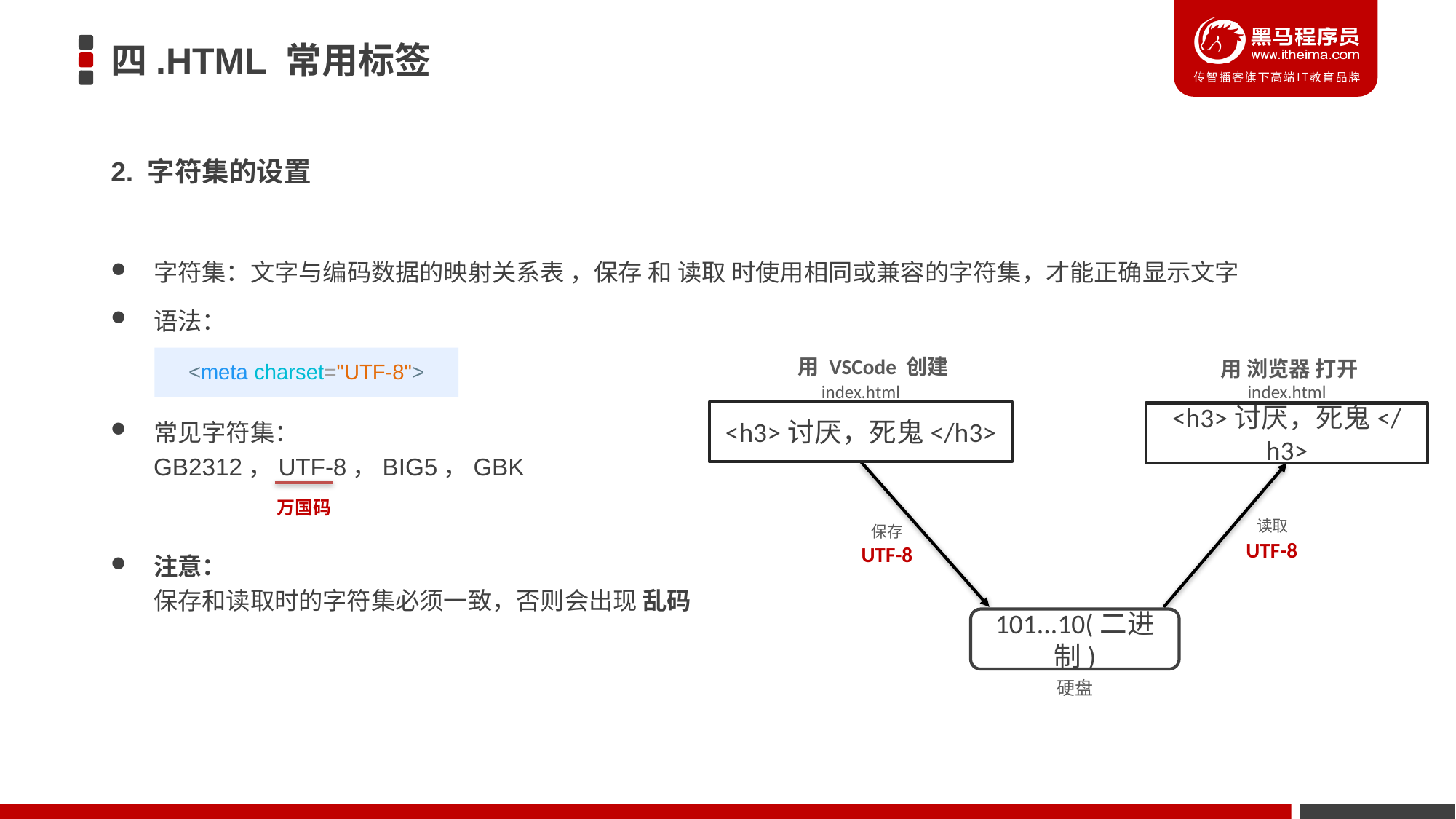

# 四.HTML 常用标签
2. 字符集的设置
字符集：文字与编码数据的映射关系表 ，保存 和 读取 时使用相同或兼容的字符集，才能正确显示文字
语法：
用 VSCode 创建
index.html
<h3>讨厌，死鬼</h3>
用 浏览器 打开
index.html
<h3>讨厌，死鬼</h3>
保存
读取
UTF-8
UTF-8
101...10(二进制)
硬盘

<meta charset="UTF-8">
常见字符集：
GB2312，UTF-8，BIG5，GBK
万国码
注意：
保存和读取时的字符集必须一致，否则会出现 乱码